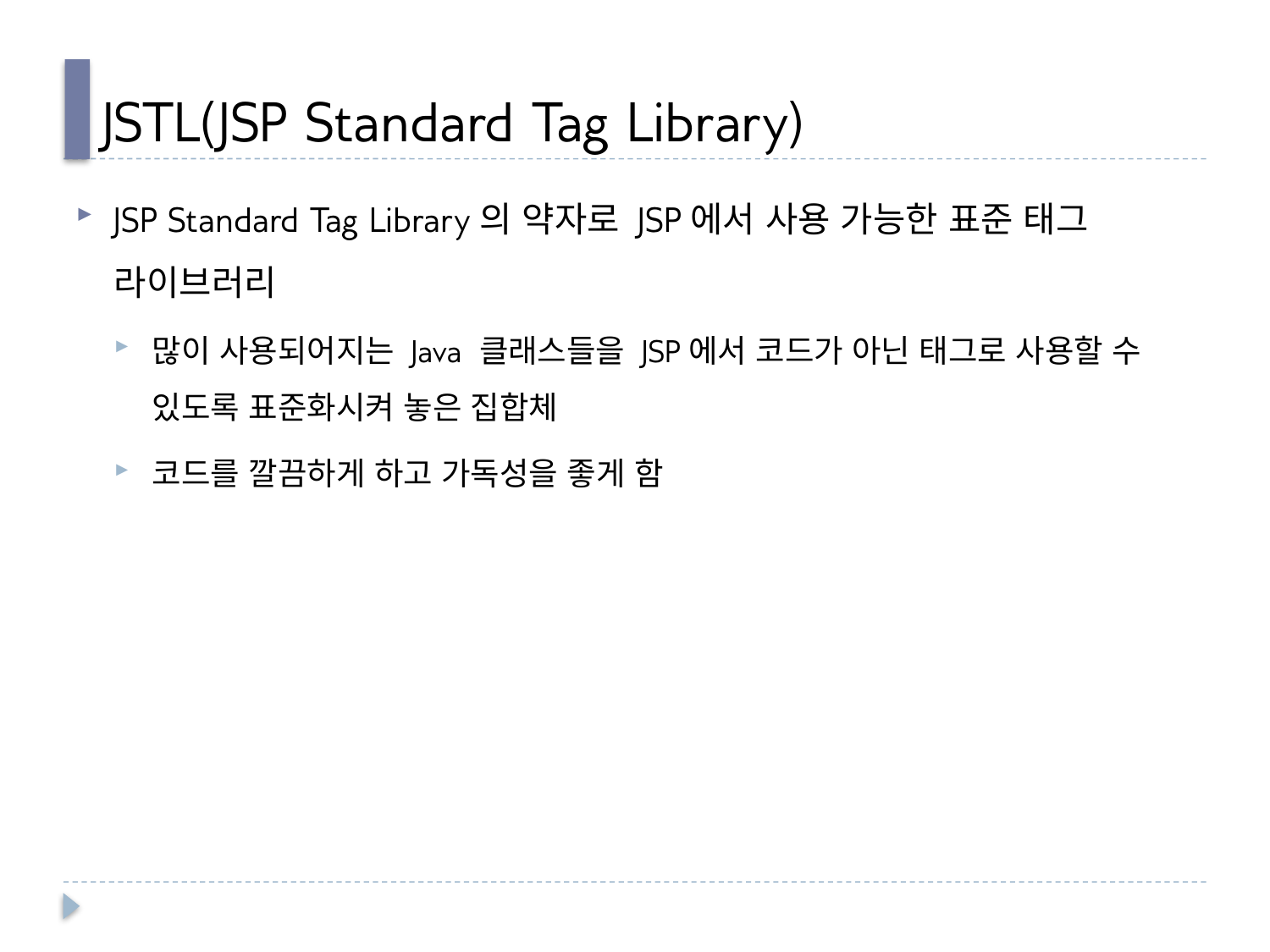

# JSTL(JSP Standard Tag Library)
JSP Standard Tag Library의 약자로 JSP에서 사용 가능한 표준 태그 라이브러리
많이 사용되어지는 Java 클래스들을 JSP에서 코드가 아닌 태그로 사용할 수 있도록 표준화시켜 놓은 집합체
코드를 깔끔하게 하고 가독성을 좋게 함